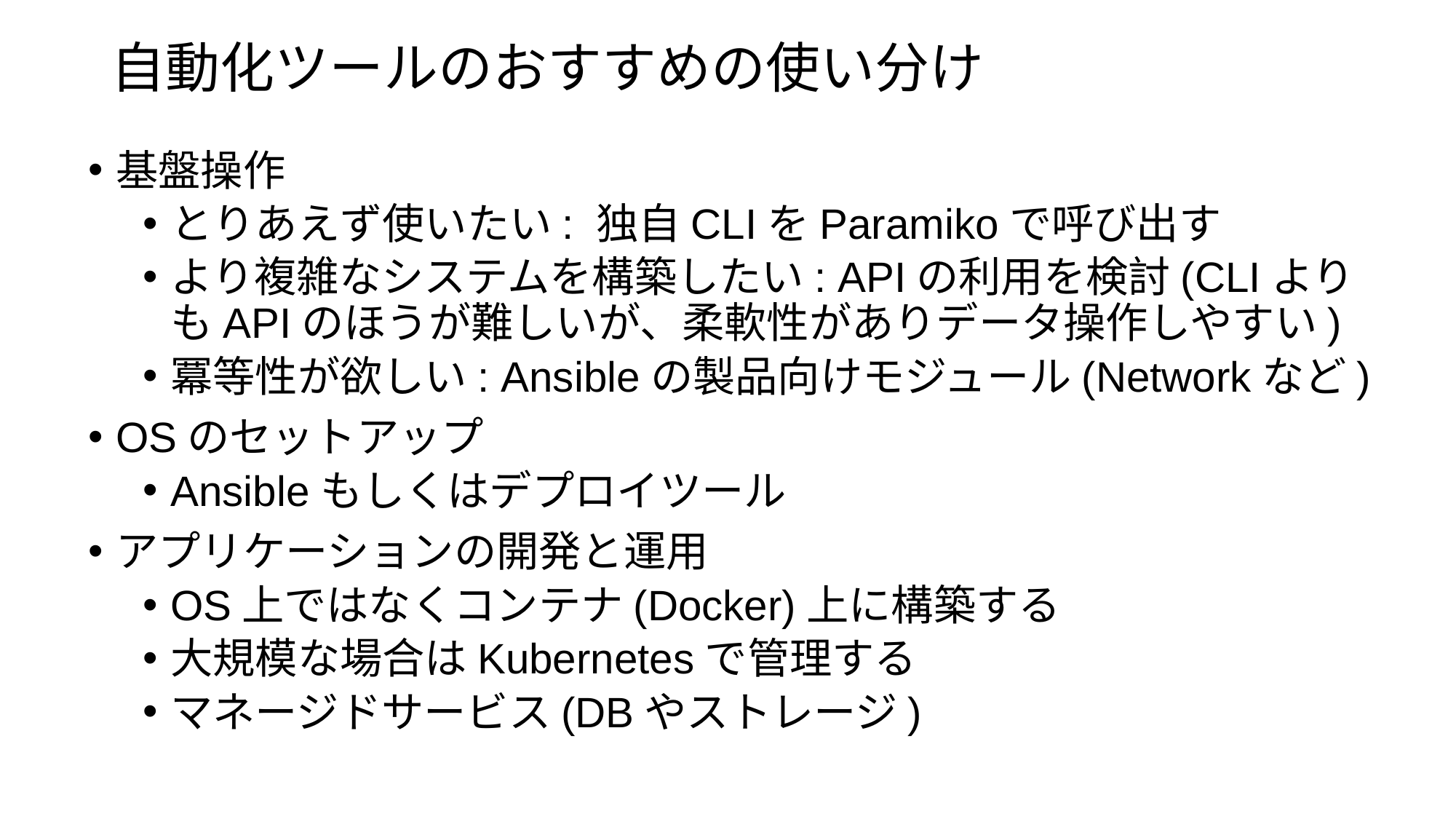

# 自動化ツールのおすすめの使い分け
基盤操作
とりあえず使いたい: 独自CLIをParamikoで呼び出す
より複雑なシステムを構築したい: APIの利用を検討(CLIよりもAPIのほうが難しいが、柔軟性がありデータ操作しやすい)
冪等性が欲しい: Ansibleの製品向けモジュール(Networkなど)
OSのセットアップ
Ansibleもしくはデプロイツール
アプリケーションの開発と運用
OS上ではなくコンテナ(Docker)上に構築する
大規模な場合はKubernetesで管理する
マネージドサービス(DBやストレージ)